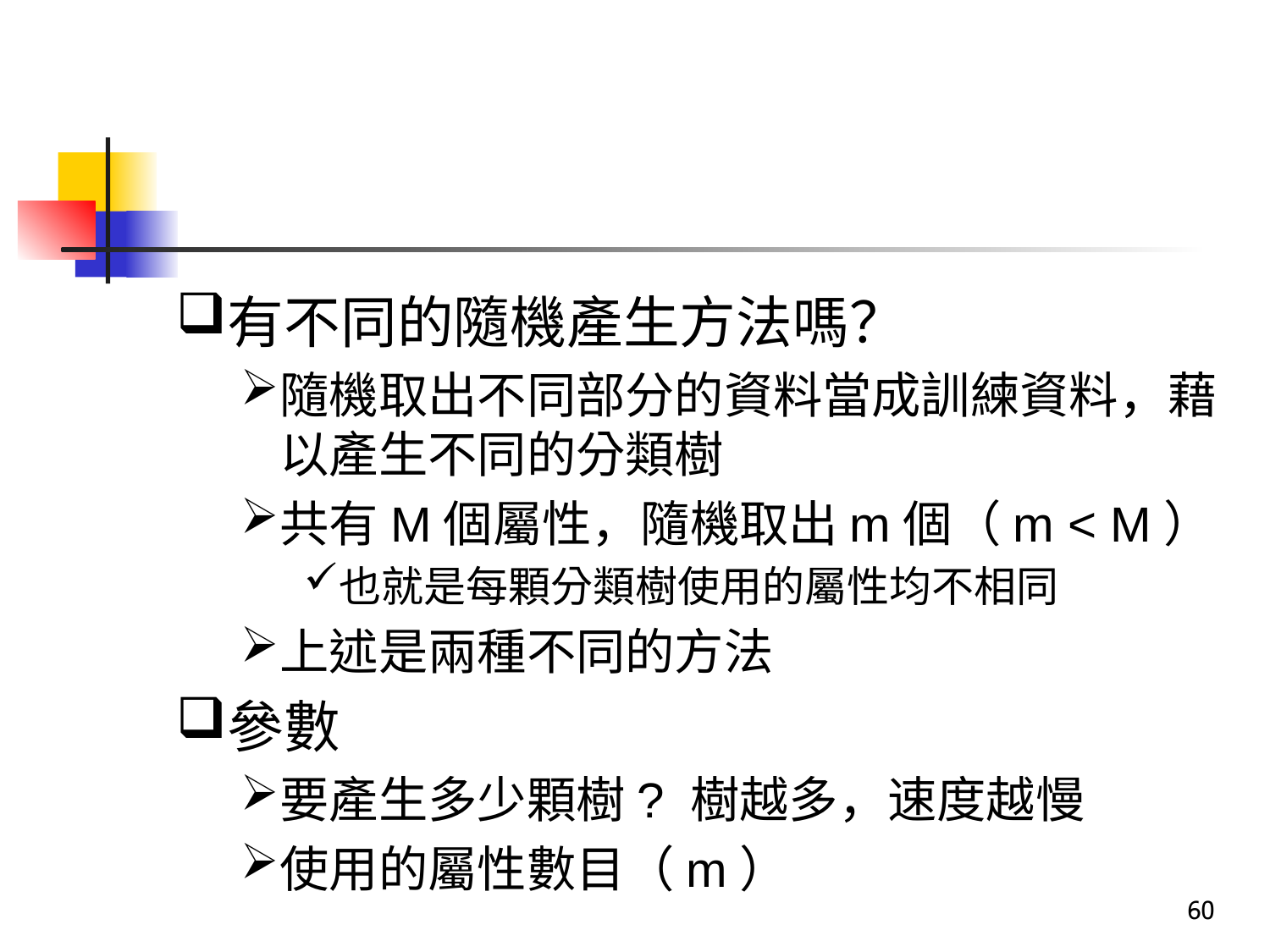

#
有不同的隨機產生方法嗎？
隨機取出不同部分的資料當成訓練資料，藉以產生不同的分類樹
共有M個屬性，隨機取出m個（m < M）
也就是每顆分類樹使用的屬性均不相同
上述是兩種不同的方法
參數
要產生多少顆樹? 樹越多，速度越慢
使用的屬性數目（m）

60